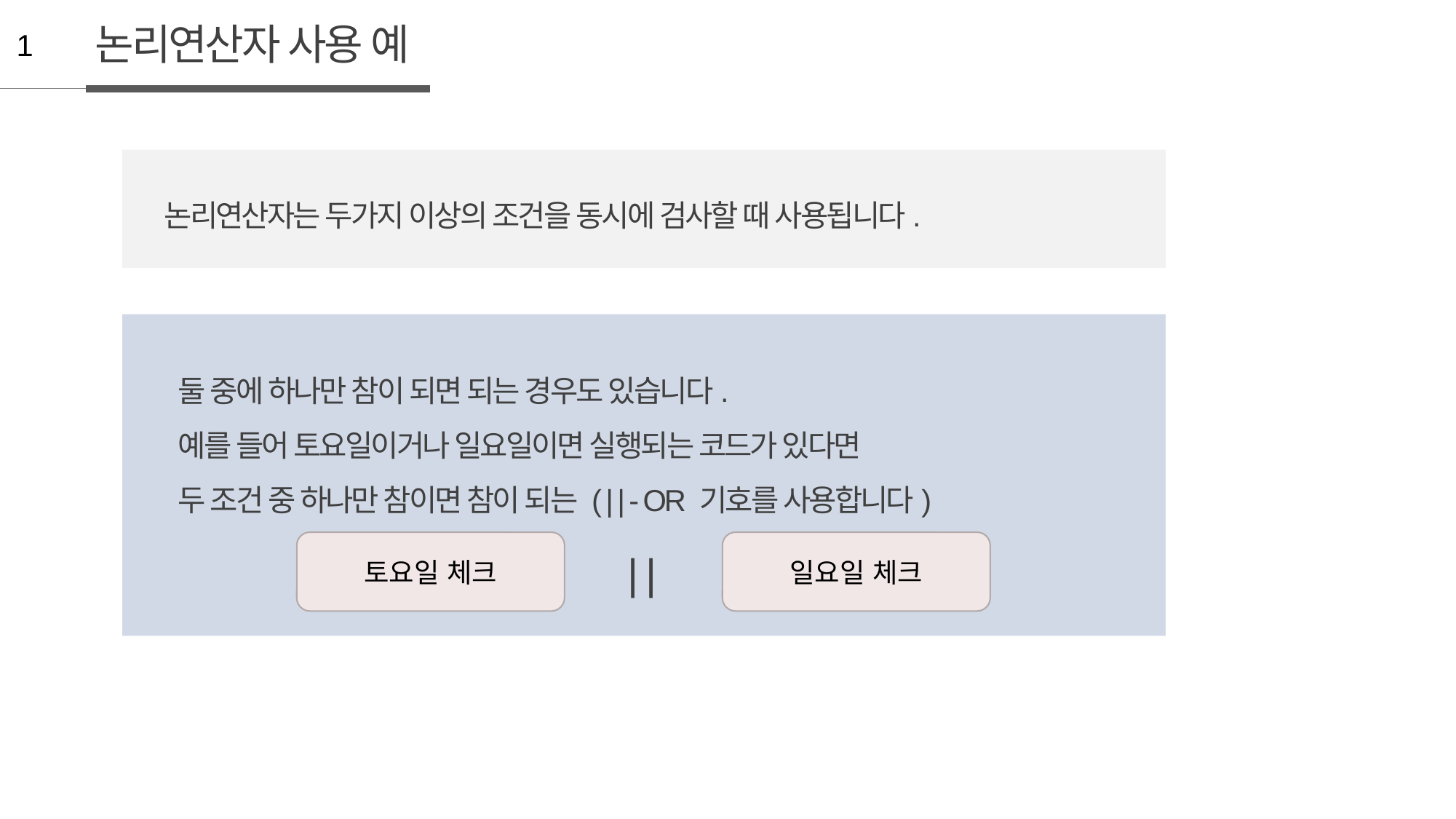

논리연산자 사용 예
1

논리연산자는 두가지 이상의 조건을 동시에 검사할 때 사용됩니다.

둘 중에 하나만 참이 되면 되는 경우도 있습니다.
예를 들어 토요일이거나 일요일이면 실행되는 코드가 있다면
두 조건 중 하나만 참이면 참이 되는 ( | | - OR 기호를 사용합니다)
| |
토요일 체크
일요일 체크